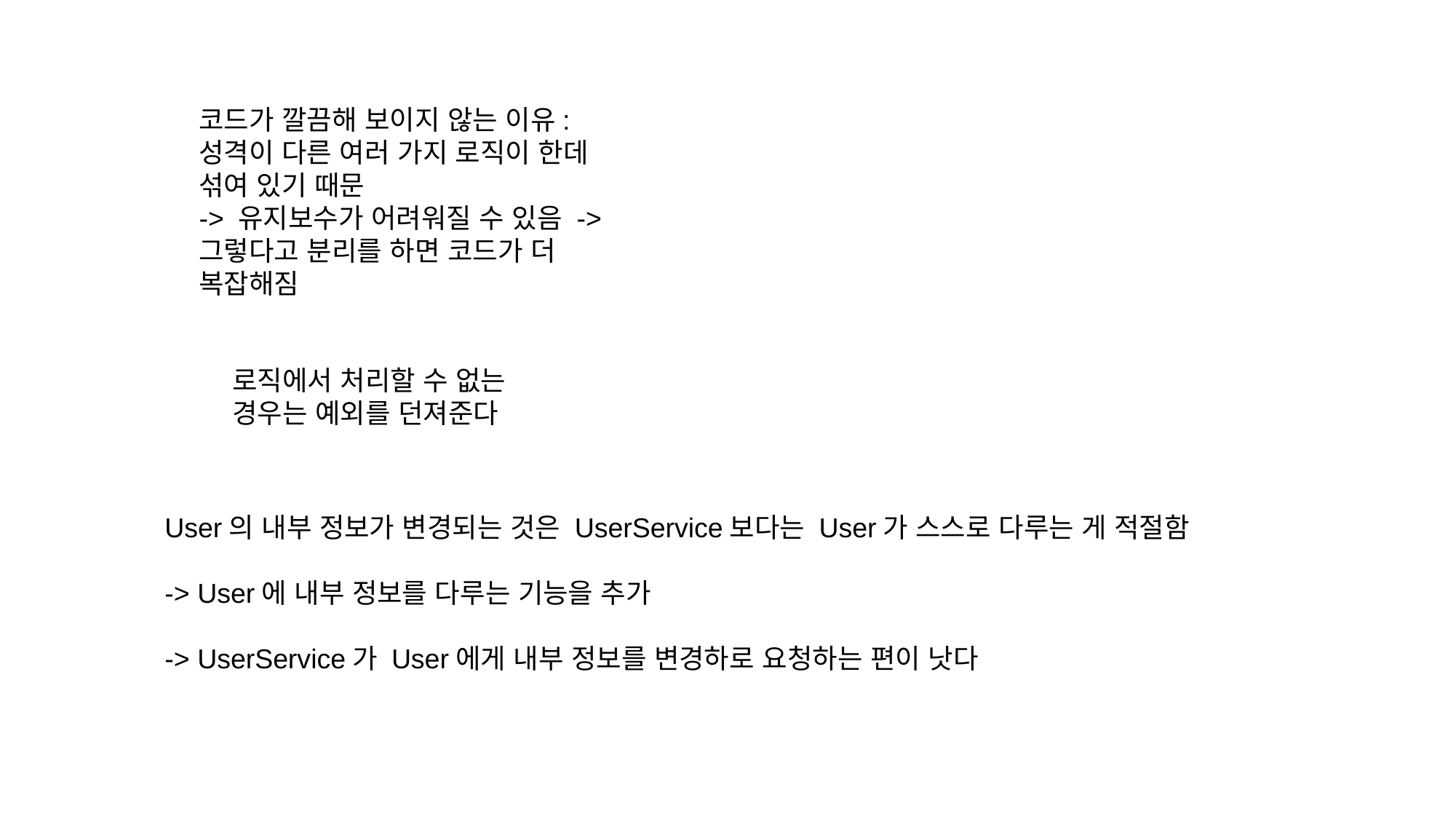

코드가 깔끔해 보이지 않는 이유: 성격이 다른 여러 가지 로직이 한데 섞여 있기 때문
-> 유지보수가 어려워질 수 있음 -> 그렇다고 분리를 하면 코드가 더 복잡해짐
로직에서 처리할 수 없는 경우는 예외를 던져준다
User의 내부 정보가 변경되는 것은 UserService보다는 User가 스스로 다루는 게 적절함

-> User에 내부 정보를 다루는 기능을 추가

-> UserService가 User에게 내부 정보를 변경하로 요청하는 편이 낫다